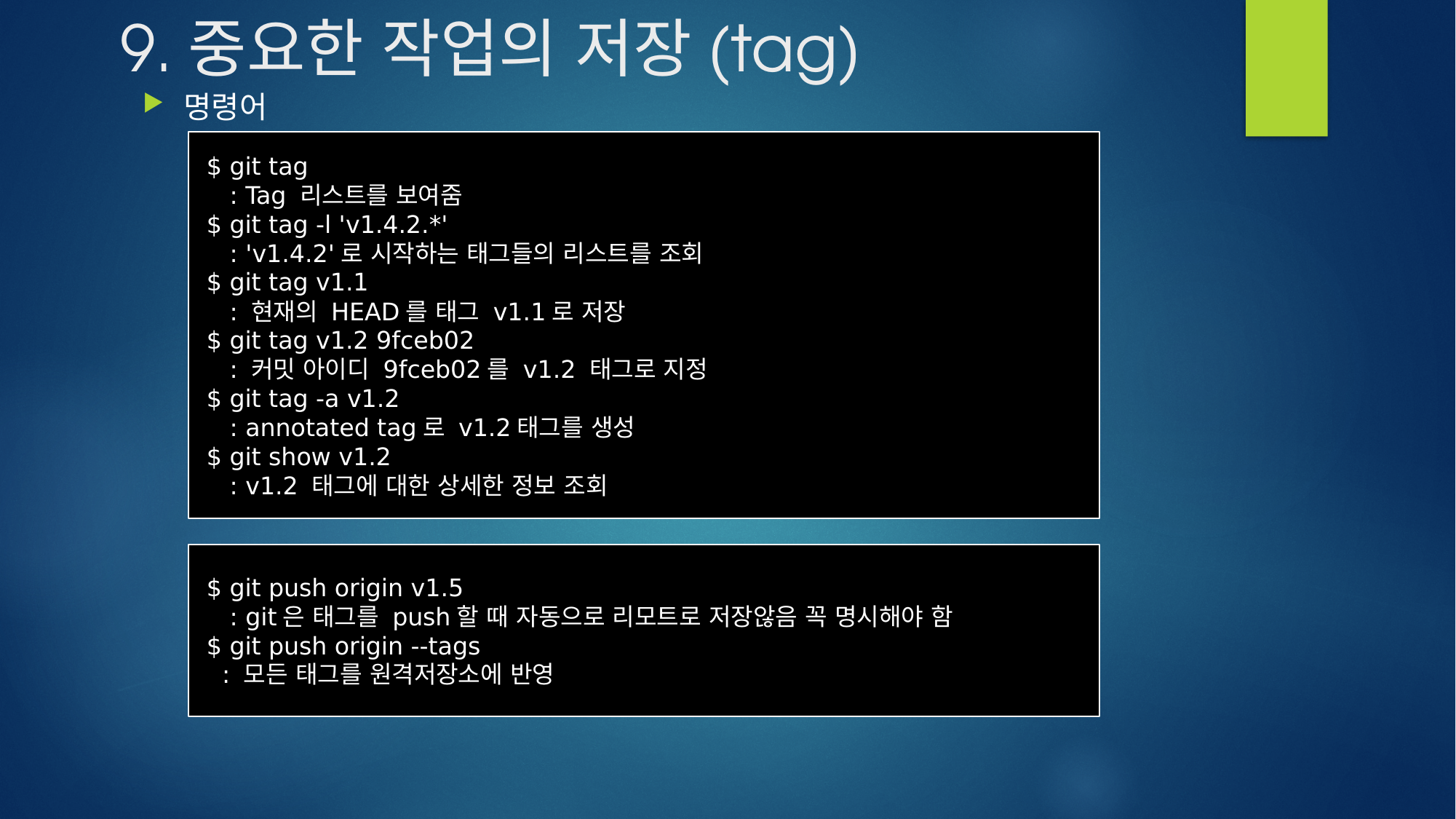

# 9.중요한 작업의 저장(tag)
명령어

 $ git tag
    : Tag 리스트를 보여줌
 $ git tag -l 'v1.4.2.*'
    : 'v1.4.2'로 시작하는 태그들의 리스트를 조회
 $ git tag v1.1
    : 현재의 HEAD를 태그 v1.1로 저장
 $ git tag v1.2 9fceb02
    : 커밋 아이디 9fceb02를 v1.2 태그로 지정
 $ git tag -a v1.2
    : annotated tag로 v1.2태그를 생성
 $ git show v1.2
    : v1.2 태그에 대한 상세한 정보 조회
 $ git push origin v1.5
    : git은 태그를 push할 때 자동으로 리모트로 저장않음 꼭 명시해야 함
 $ git push origin --tags
   : 모든 태그를 원격저장소에 반영